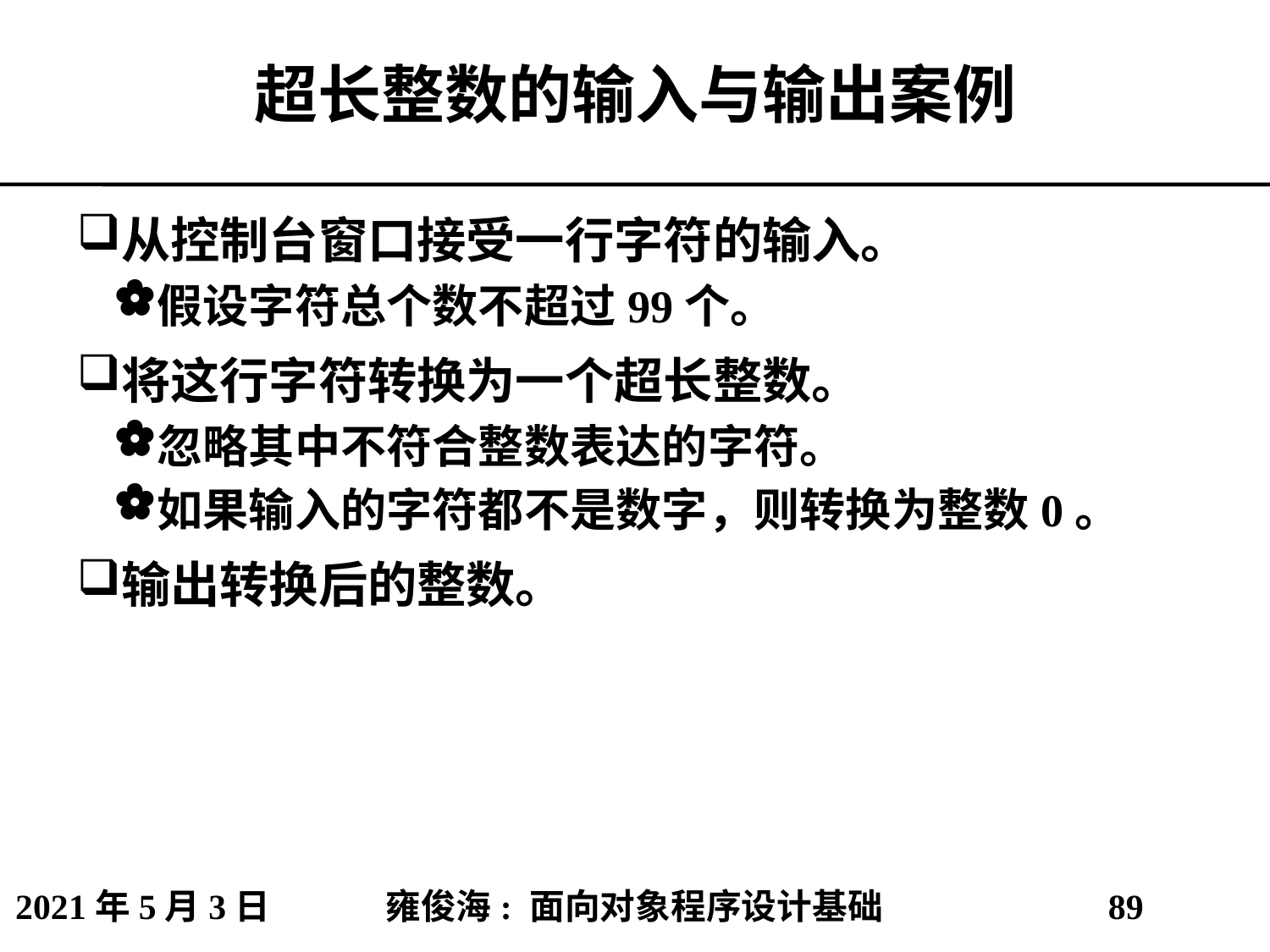

# 超长整数的输入与输出案例

从控制台窗口接受一行字符的输入。
假设字符总个数不超过99个。
将这行字符转换为一个超长整数。
忽略其中不符合整数表达的字符。
如果输入的字符都不是数字，则转换为整数0。
输出转换后的整数。
2021年5月3日
雍俊海: 面向对象程序设计基础
89